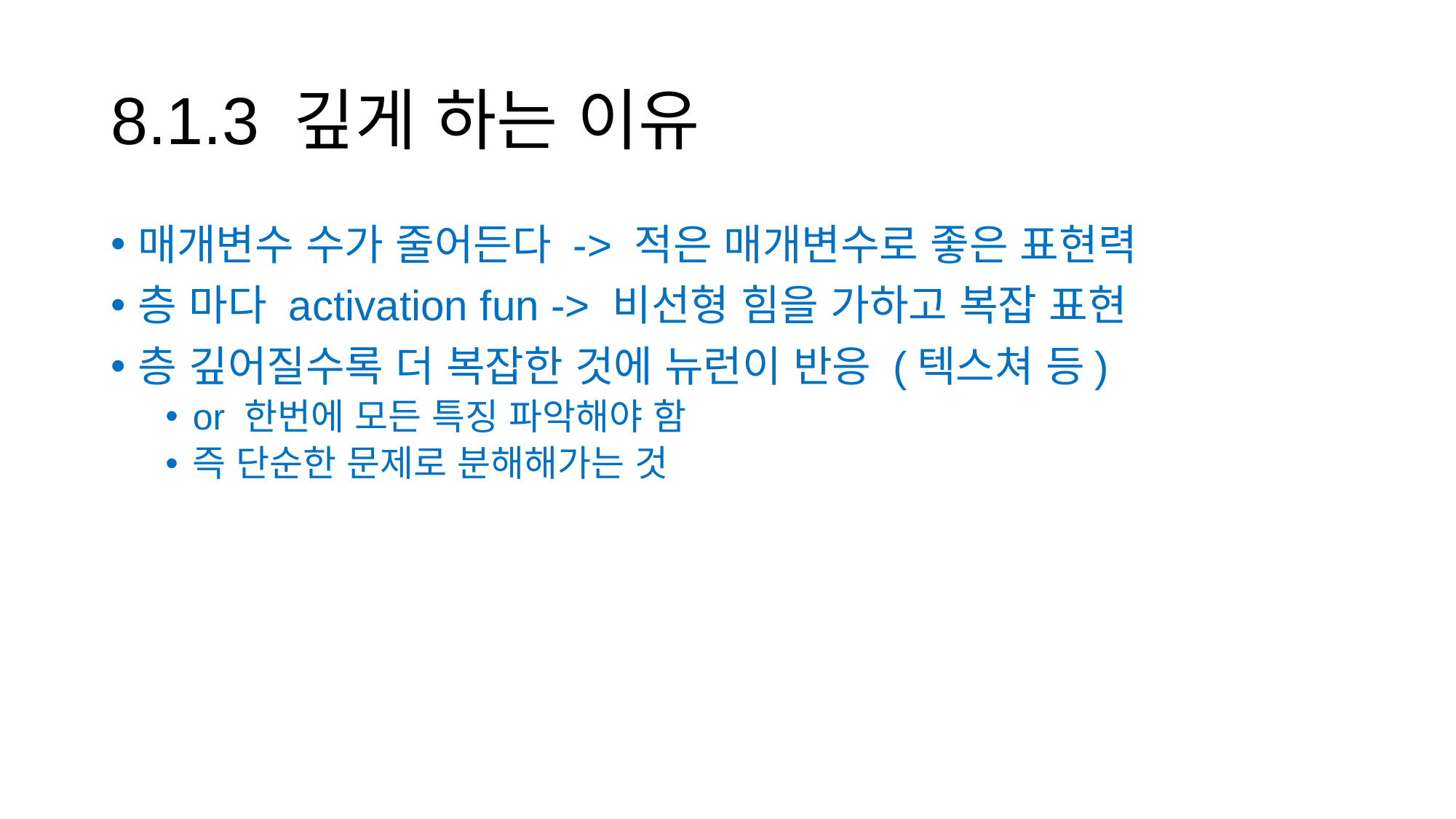

# 8.1.3 깊게 하는 이유
매개변수 수가 줄어든다 -> 적은 매개변수로 좋은 표현력
층 마다 activation fun -> 비선형 힘을 가하고 복잡 표현
층 깊어질수록 더 복잡한 것에 뉴런이 반응 (텍스쳐 등)
or 한번에 모든 특징 파악해야 함
즉 단순한 문제로 분해해가는 것